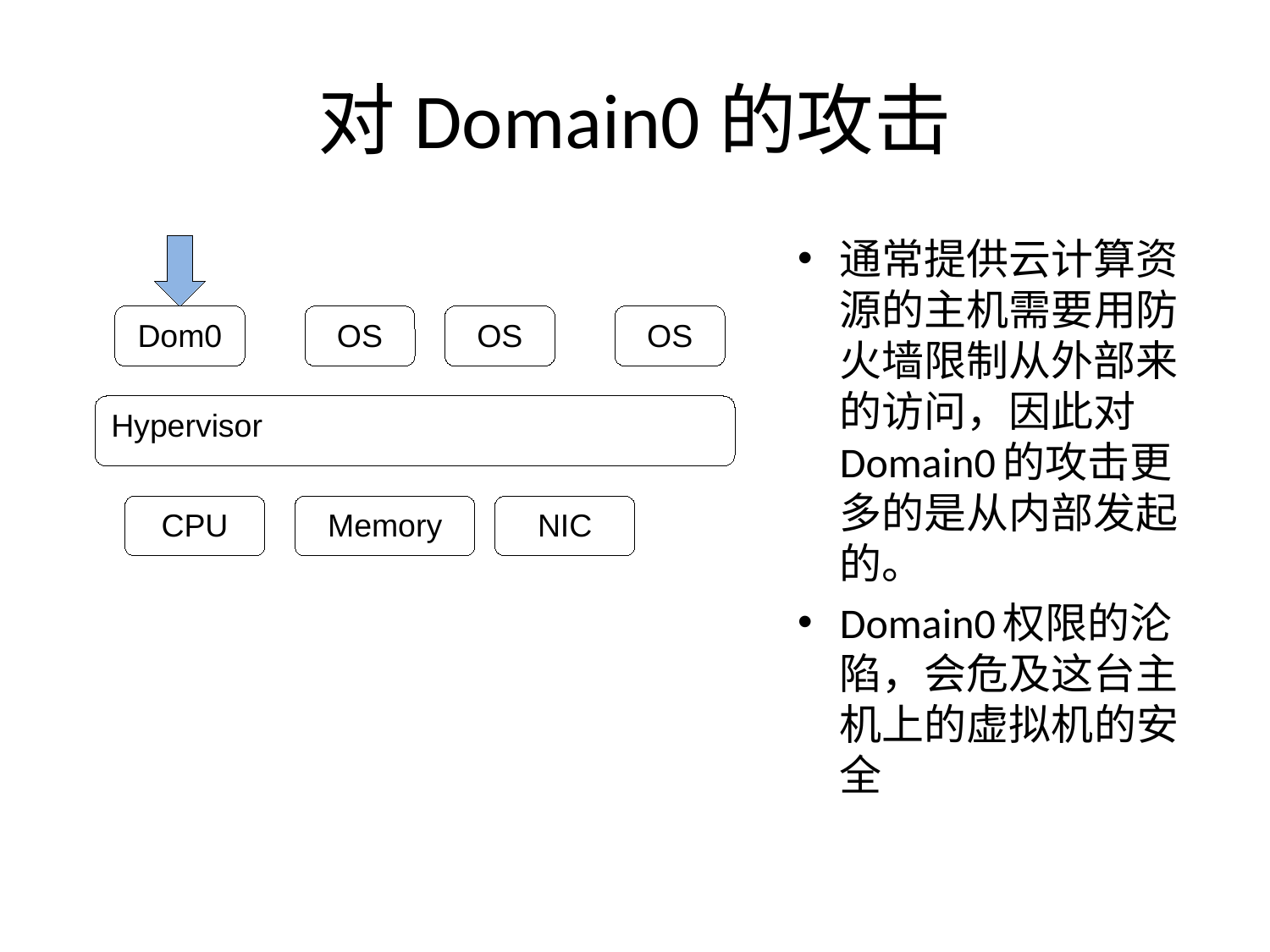

# 对Domain0的攻击
通常提供云计算资源的主机需要用防火墙限制从外部来的访问，因此对Domain0的攻击更多的是从内部发起的。
Domain0权限的沦陷，会危及这台主机上的虚拟机的安全

Dom0
OS
OS
OS
Hypervisor
CPU
Memory
NIC